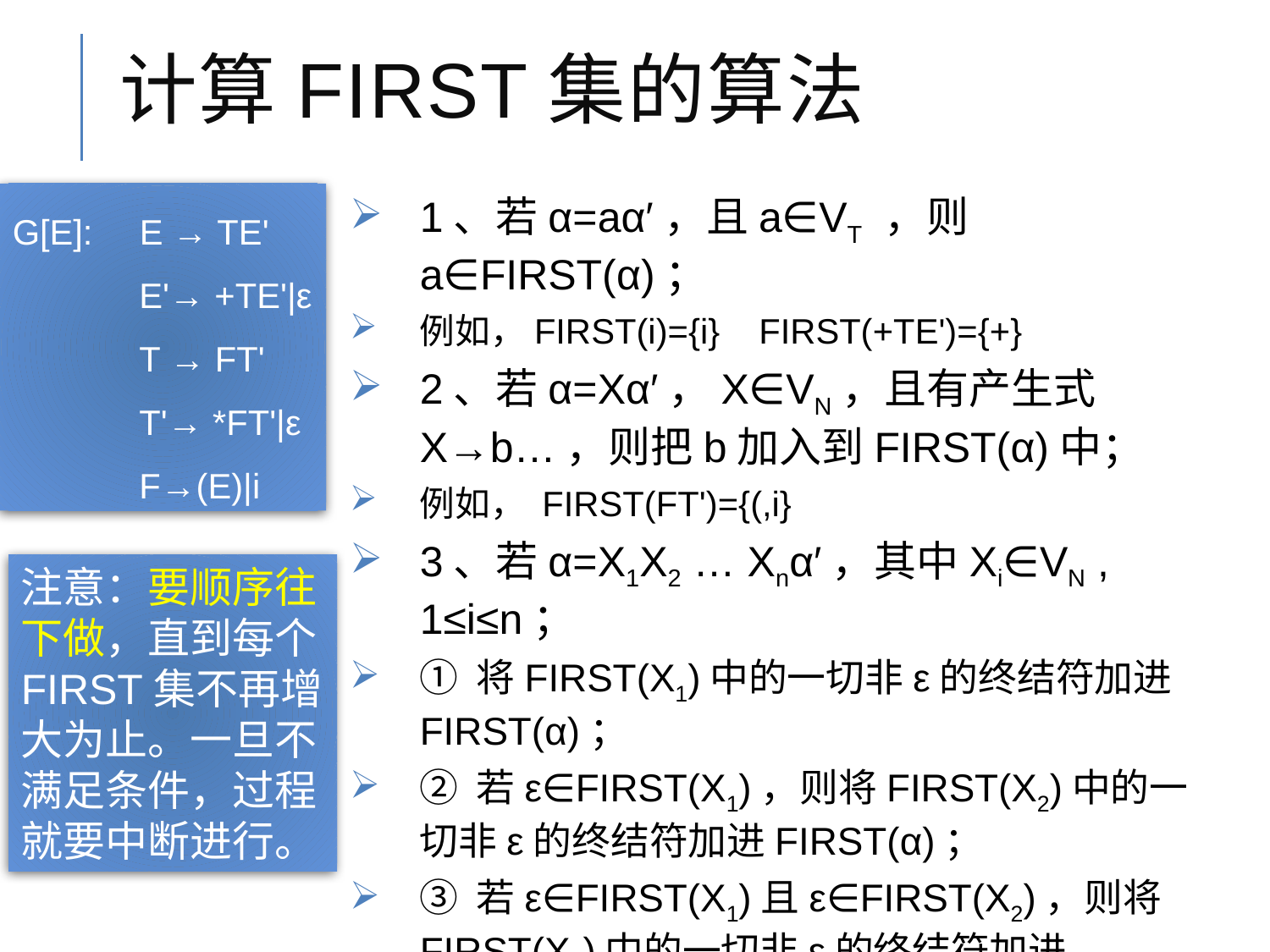

# 计算FIRST集的算法
G[E]:	E → TE'
             E'→ +TE'|ε
             T → FT'
             T'→ *FT'|ε
             F→(E)|i
1、若α=aα′，且a∈VT ，则a∈FIRST(α)；
例如，FIRST(i)={i}    FIRST(+TE')={+}
2、若α=Xα′，X∈VN，且有产生式X→b…，则把b加入到FIRST(α)中；
例如， FIRST(FT')={(,i}
3、若α=X1X2 … Xnα′，其中Xi∈VN , 1≤i≤n；
① 将FIRST(X1)中的一切非ε的终结符加进FIRST(α)；
② 若ε∈FIRST(X1)，则将FIRST(X2)中的一切非ε的终结符加进FIRST(α)；
③ 若ε∈FIRST(X1)且ε∈FIRST(X2)，则将FIRST(X3)中的一切非ε的终结符加进FIRST(α)；
④ 依此类推，若对于一切1≤i≤n，ε∈FIRST(Xi)，则将ε加进FIRST(α)。
注意：要顺序往下做，直到每个FIRST集不再增大为止。一旦不满足条件，过程就要中断进行。
46